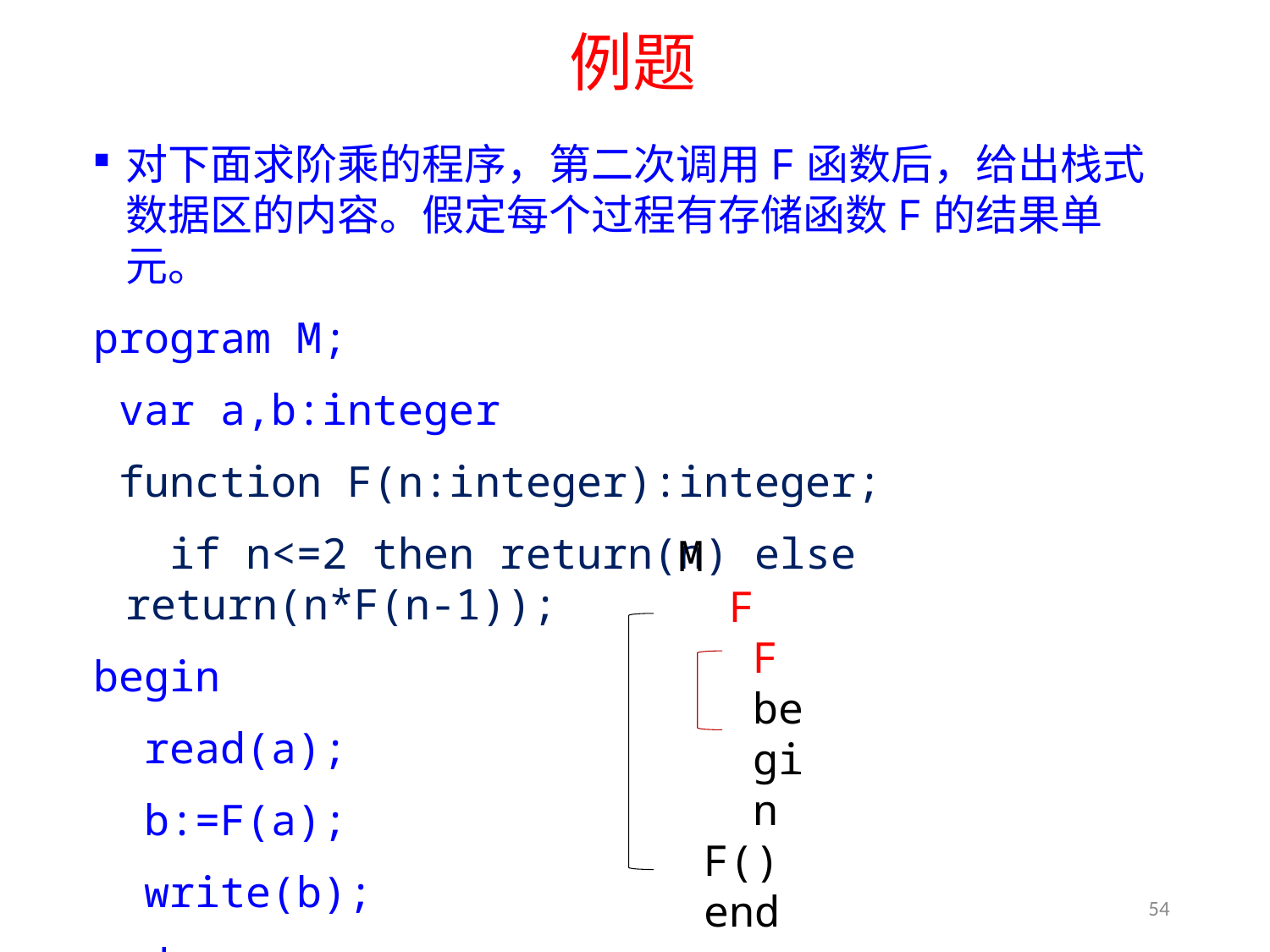

# 例题
对下面求阶乘的程序，第二次调用F函数后，给出栈式数据区的内容。假定每个过程有存储函数F的结果单元。
program M;
 var a,b:integer
 function F(n:integer):integer;
   if n<=2 then return(n) else return(n*F(n-1));
begin
  read(a);
  b:=F(a);
  write(b);
end.
M
F
F
begin
F()
end

54